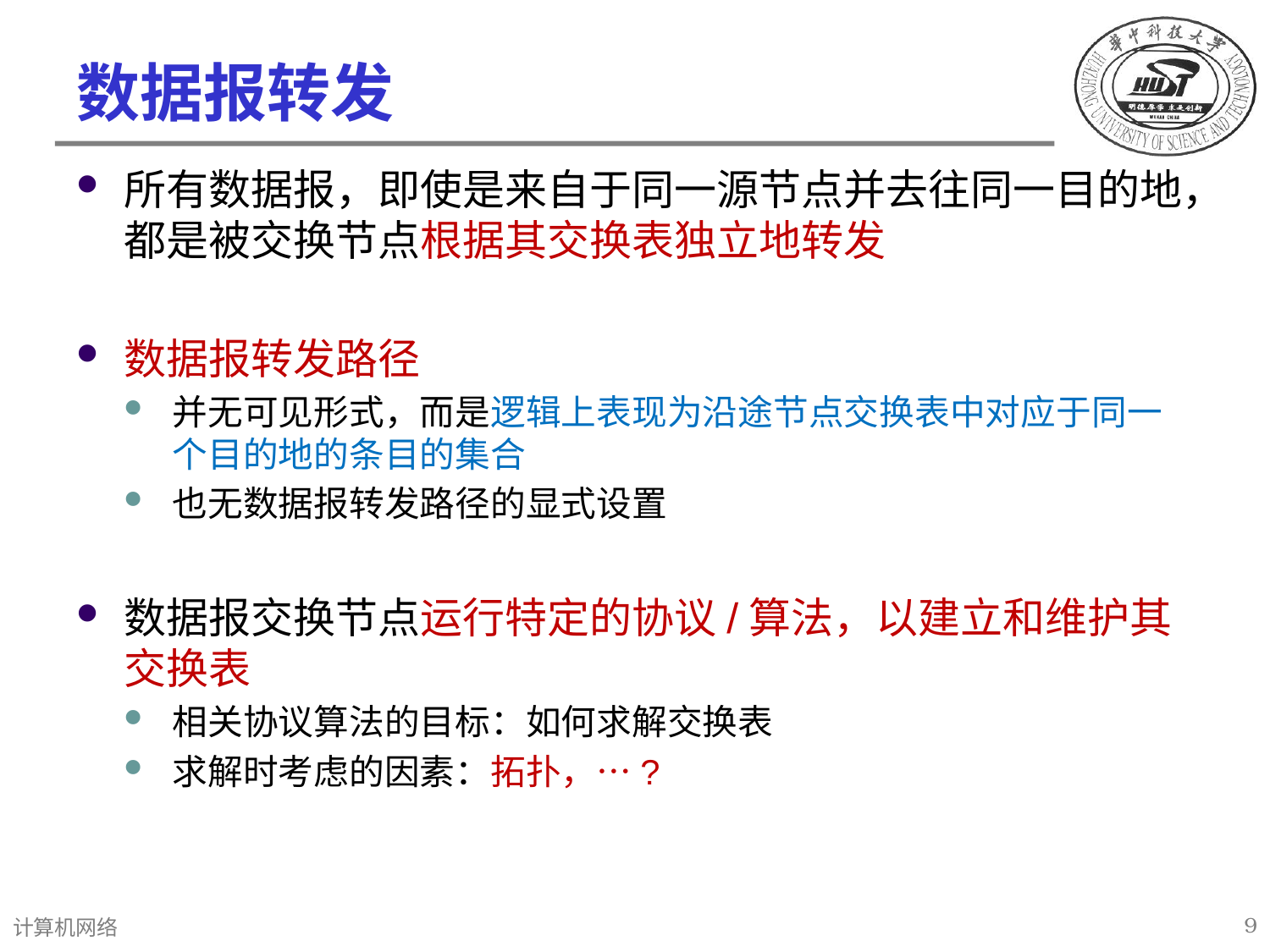

# 数据报转发
所有数据报，即使是来自于同一源节点并去往同一目的地，都是被交换节点根据其交换表独立地转发

数据报转发路径
并无可见形式，而是逻辑上表现为沿途节点交换表中对应于同一个目的地的条目的集合
也无数据报转发路径的显式设置

数据报交换节点运行特定的协议/算法，以建立和维护其交换表
相关协议算法的目标：如何求解交换表
求解时考虑的因素：拓扑，…?

9
计算机网络